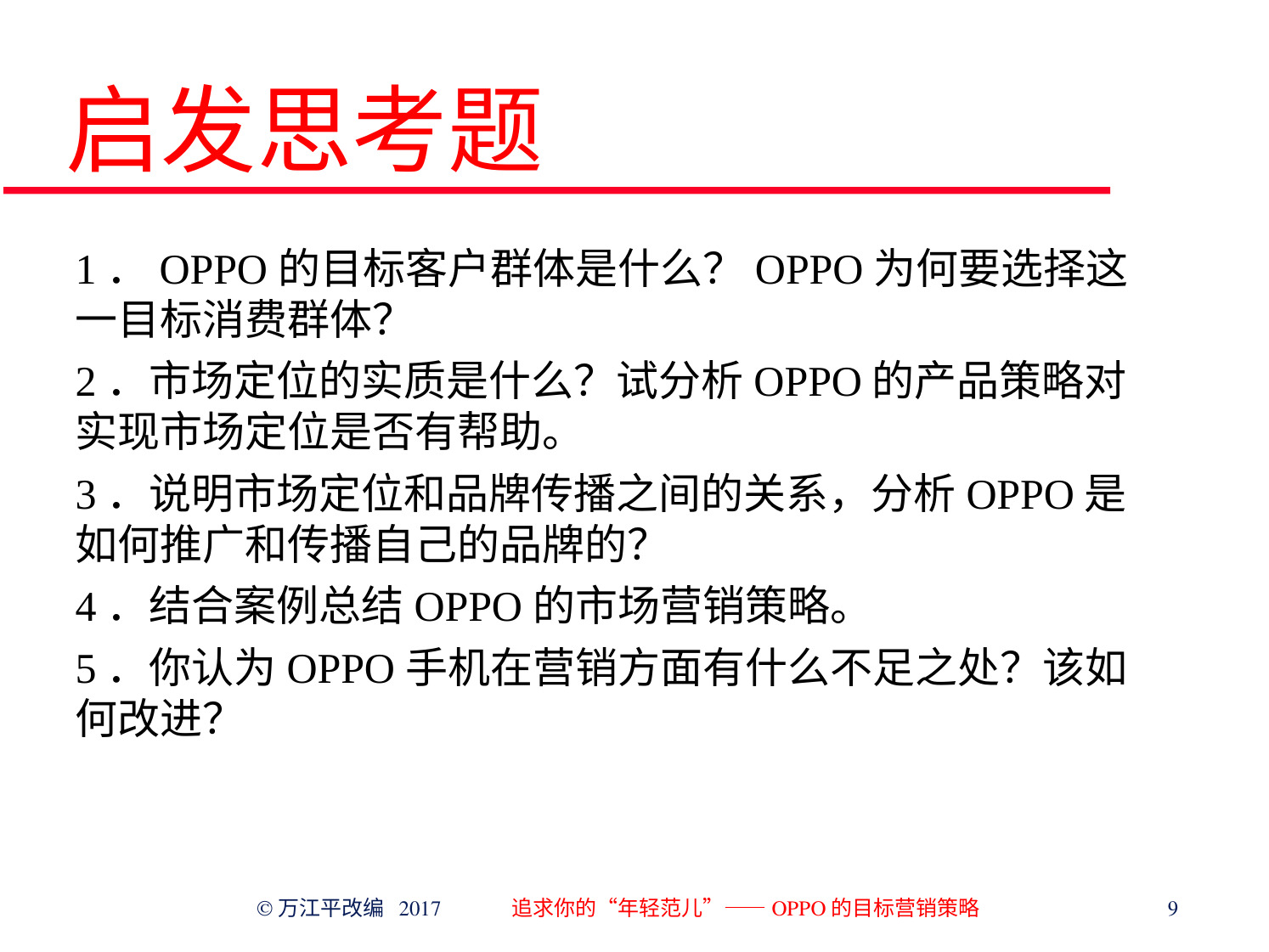

# 启发思考题
1．OPPO的目标客户群体是什么？OPPO为何要选择这一目标消费群体？
2．市场定位的实质是什么？试分析OPPO的产品策略对实现市场定位是否有帮助。
3．说明市场定位和品牌传播之间的关系，分析OPPO是如何推广和传播自己的品牌的？
4．结合案例总结OPPO的市场营销策略。
5．你认为OPPO手机在营销方面有什么不足之处？该如何改进？